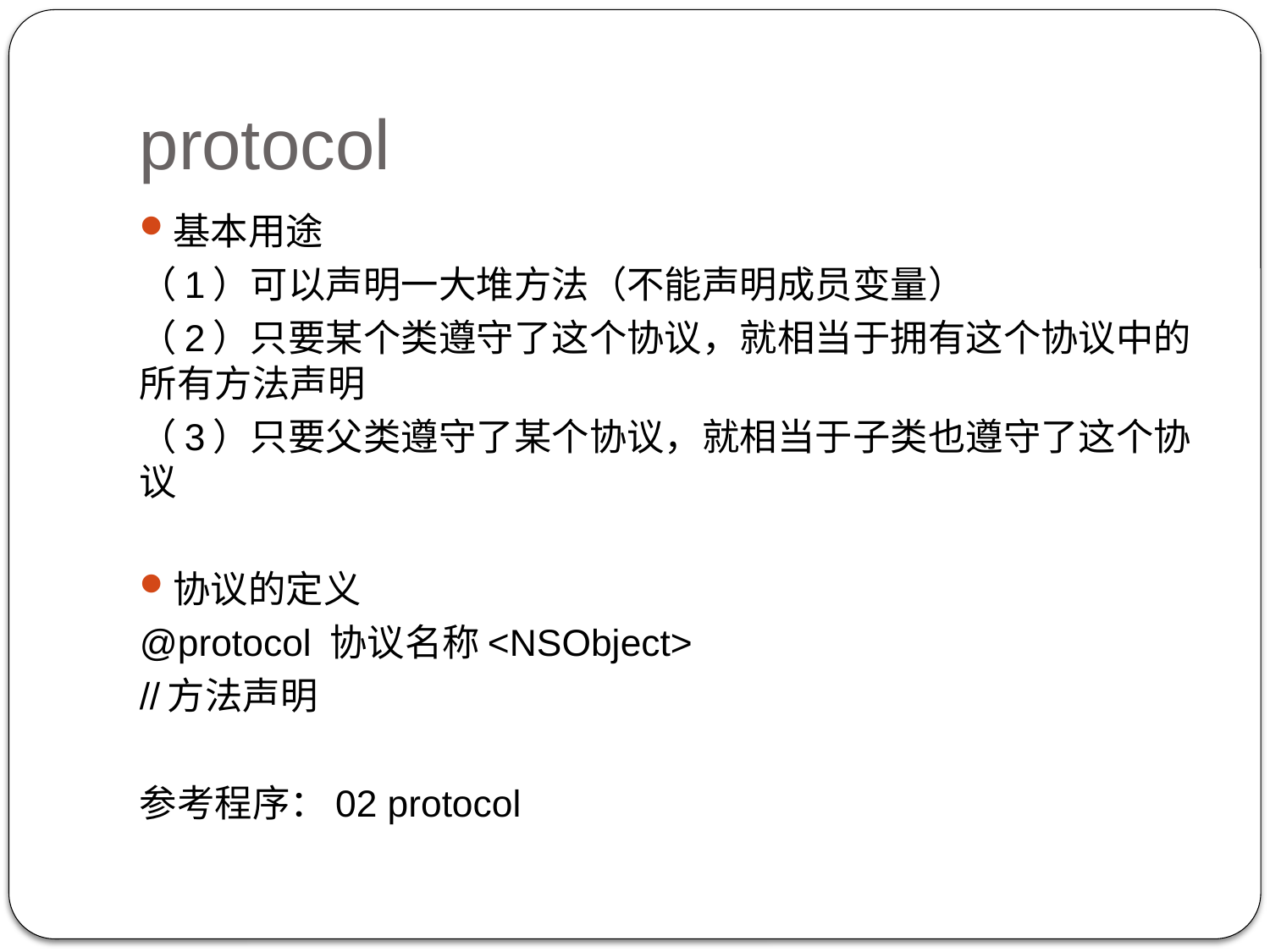

# protocol
基本用途
（1）可以声明一大堆方法（不能声明成员变量）
（2）只要某个类遵守了这个协议，就相当于拥有这个协议中的所有方法声明
（3）只要父类遵守了某个协议，就相当于子类也遵守了这个协议

协议的定义
@protocol 协议名称<NSObject>
//方法声明

参考程序：02 protocol